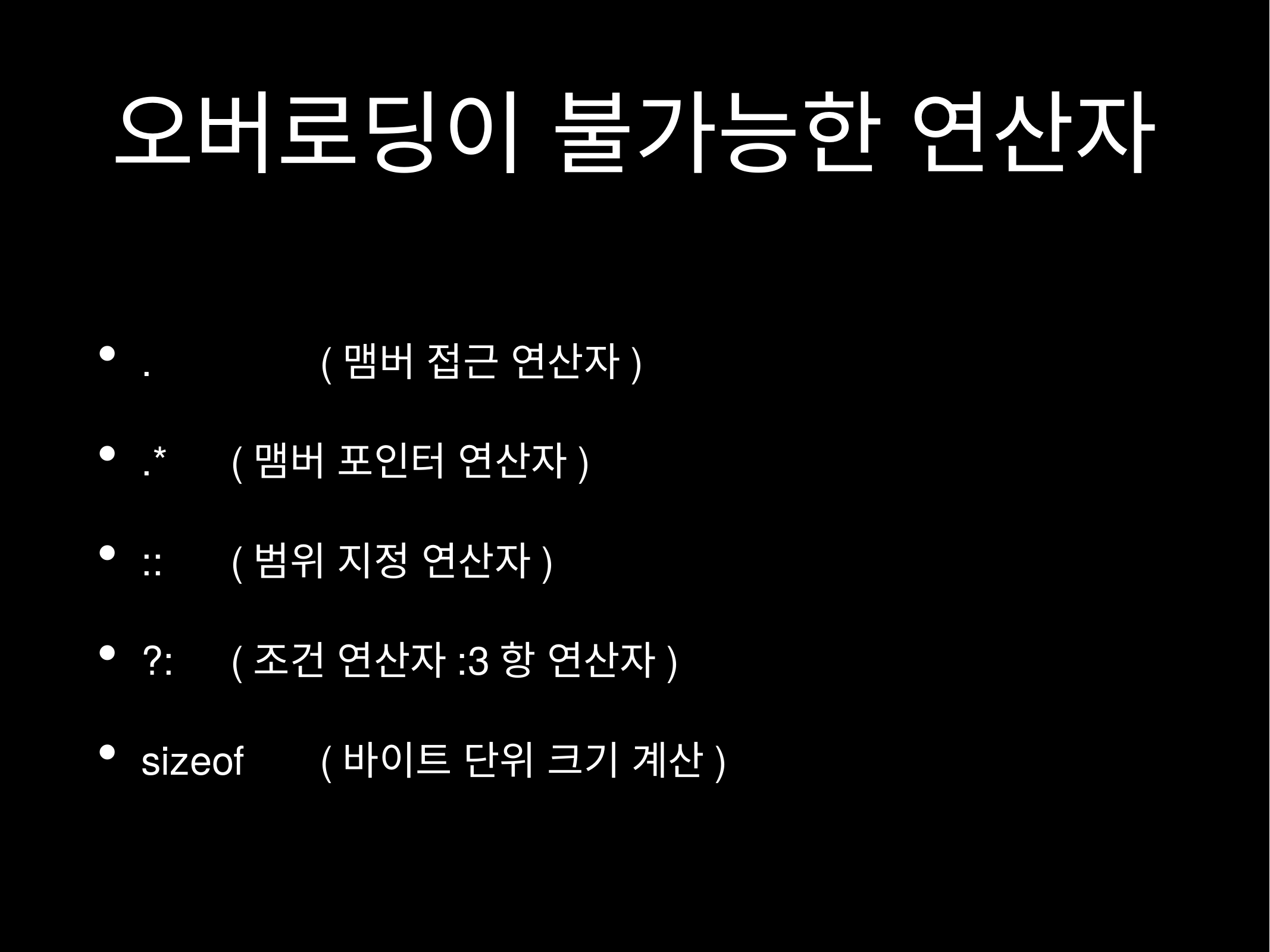

# 오버로딩이 불가능한 연산자
.		(맴버 접근 연산자)
.*	(맴버 포인터 연산자)
::	(범위 지정 연산자)
?:	(조건 연산자:3항 연산자)
sizeof	(바이트 단위 크기 계산)